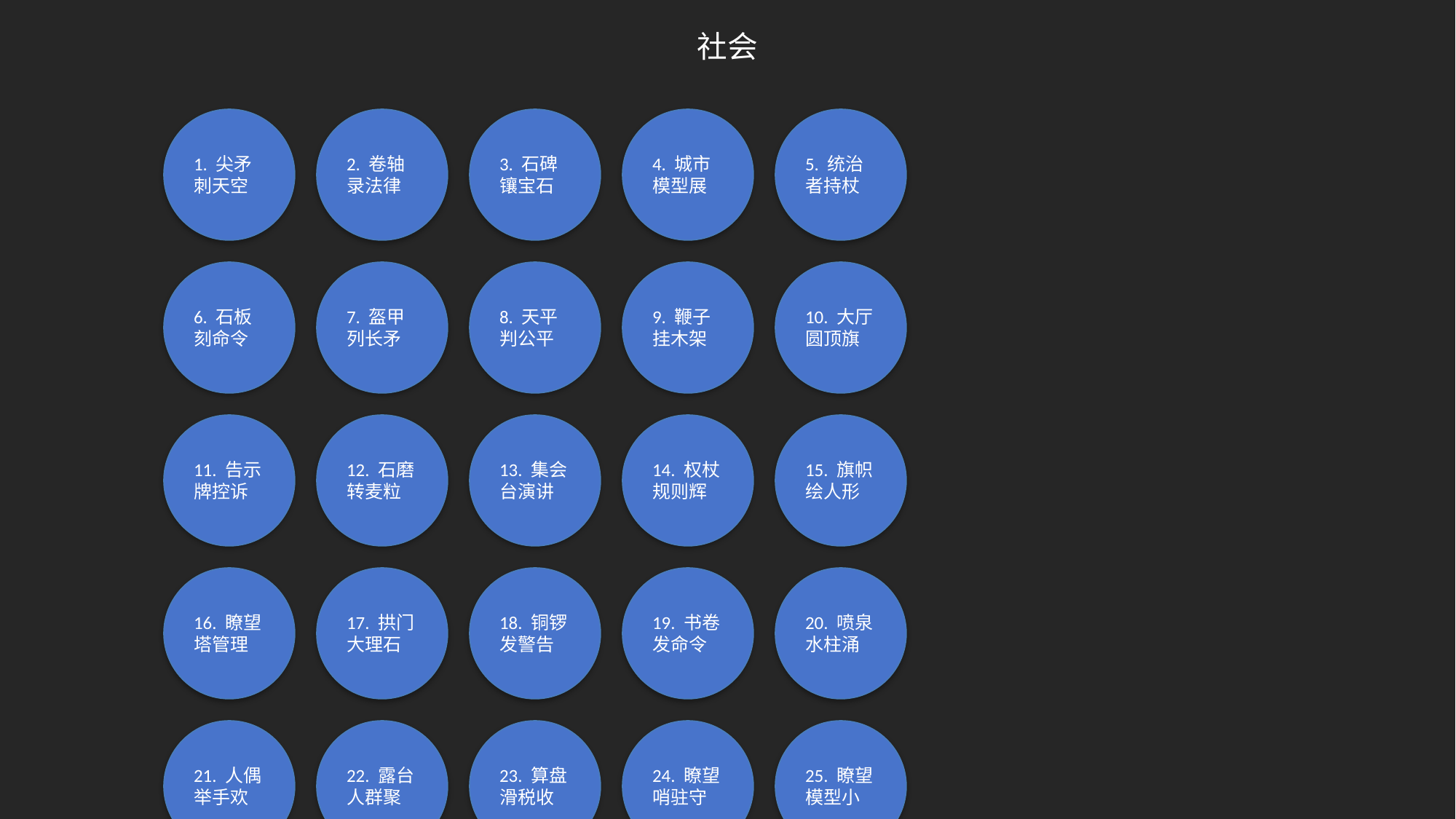

社会
1. 尖矛刺天空
2. 卷轴录法律
3. 石碑镶宝石
4. 城市模型展
5. 统治者持杖
6. 石板刻命令
7. 盔甲列长矛
8. 天平判公平
9. 鞭子挂木架
10. 大厅圆顶旗
11. 告示牌控诉
12. 石磨转麦粒
13. 集会台演讲
14. 权杖规则辉
15. 旗帜绘人形
16. 瞭望塔管理
17. 拱门大理石
18. 铜锣发警告
19. 书卷发命令
20. 喷泉水柱涌
21. 人偶举手欢
22. 露台人群聚
23. 算盘滑税收
24. 瞭望哨驻守
25. 瞭望模型小